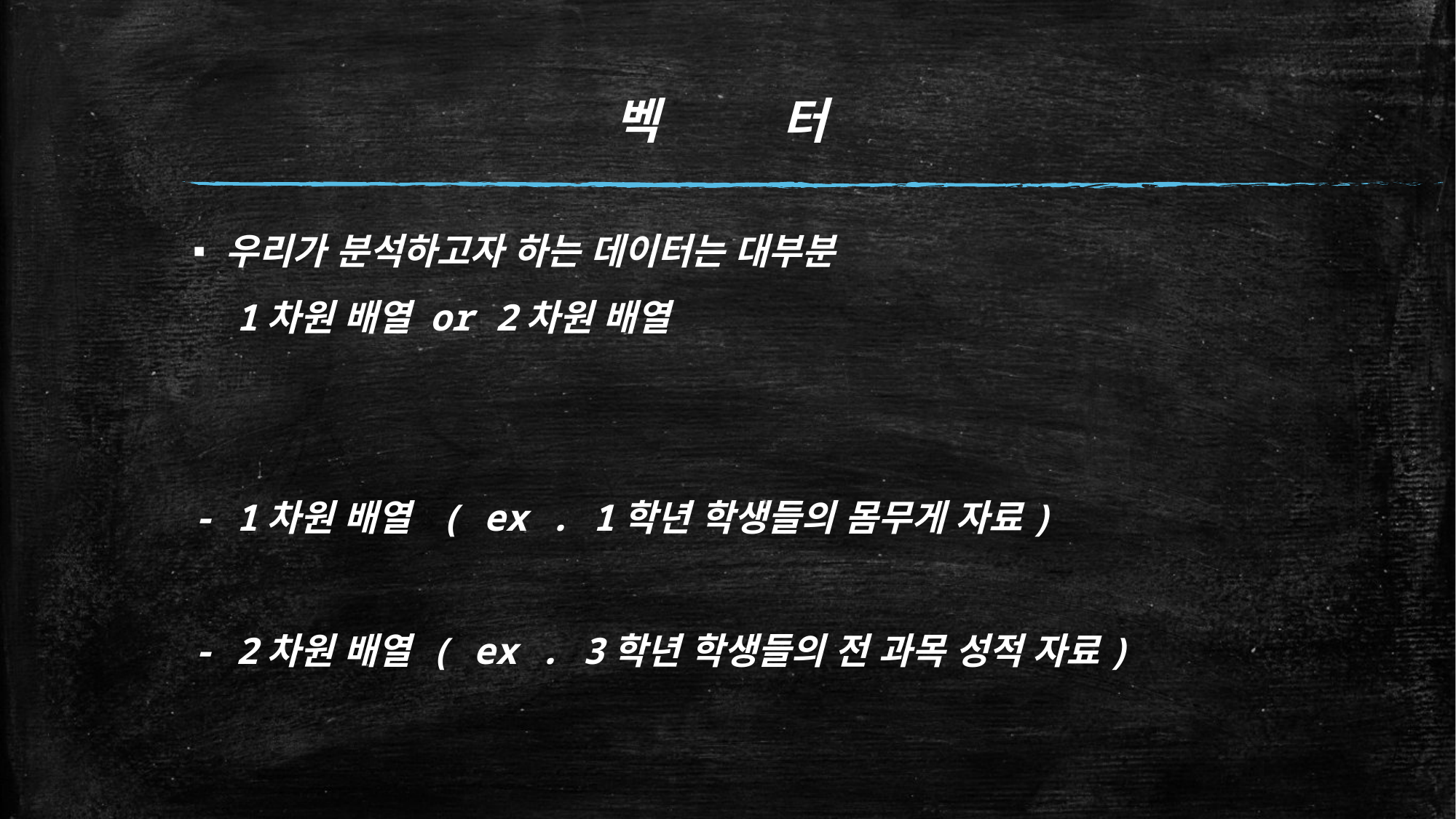

# 벡         터
우리가 분석하고자 하는 데이터는 대부분
  1차원 배열 or 2차원 배열

- 1차원 배열  ( ex . 1학년 학생들의 몸무게 자료)

- 2차원 배열 ( ex . 3학년 학생들의 전 과목 성적 자료)